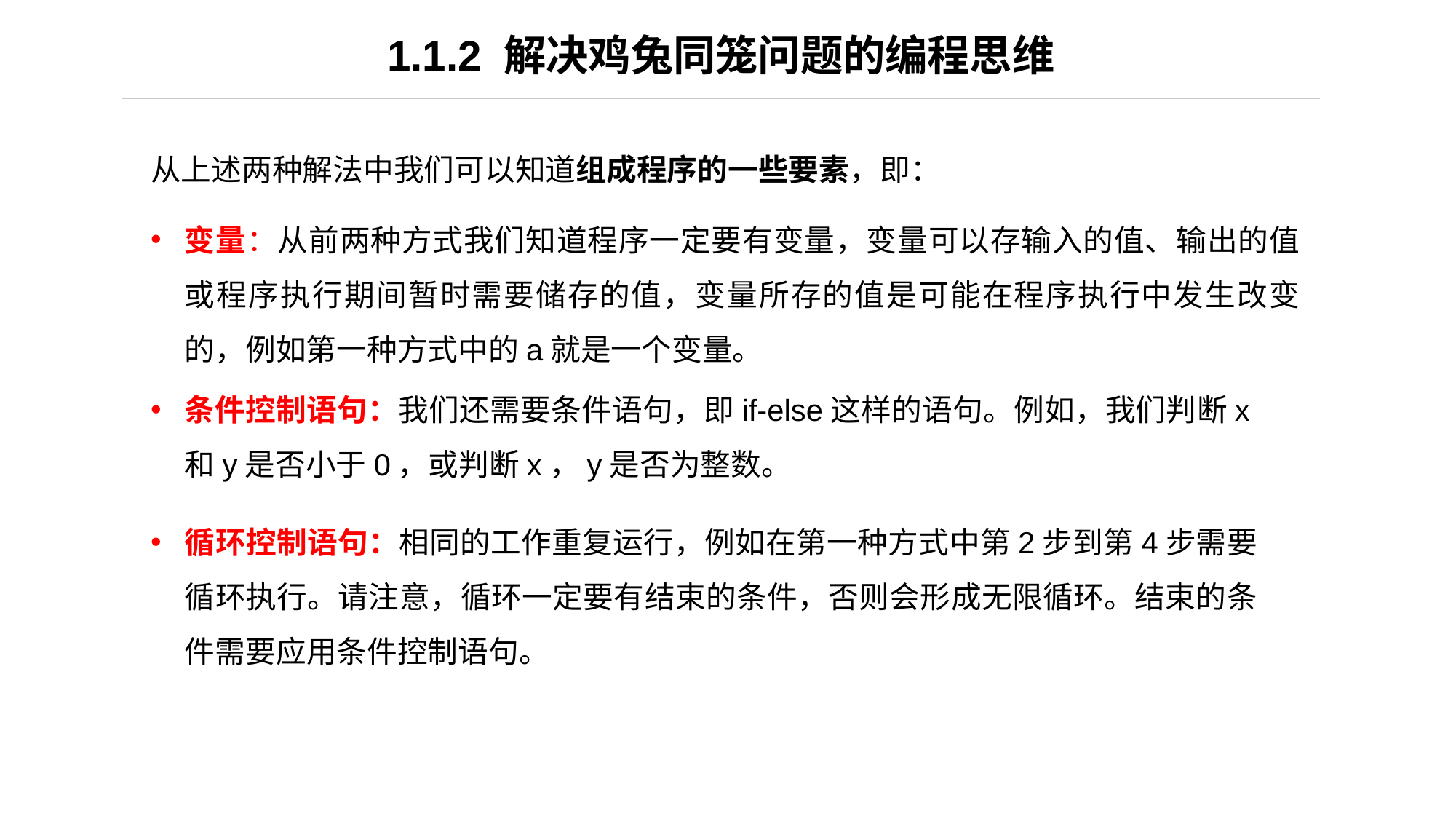

1.1.2 解决鸡兔同笼问题的编程思维
从上述两种解法中我们可以知道组成程序的一些要素，即：
变量：从前两种方式我们知道程序一定要有变量，变量可以存输入的值、输出的值或程序执行期间暂时需要储存的值，变量所存的值是可能在程序执行中发生改变的，例如第一种方式中的a就是一个变量。
条件控制语句：我们还需要条件语句，即if-else这样的语句。例如，我们判断x和y是否小于0，或判断x，y是否为整数。
循环控制语句：相同的工作重复运行，例如在第一种方式中第2步到第4步需要循环执行。请注意，循环一定要有结束的条件，否则会形成无限循环。结束的条件需要应用条件控制语句。